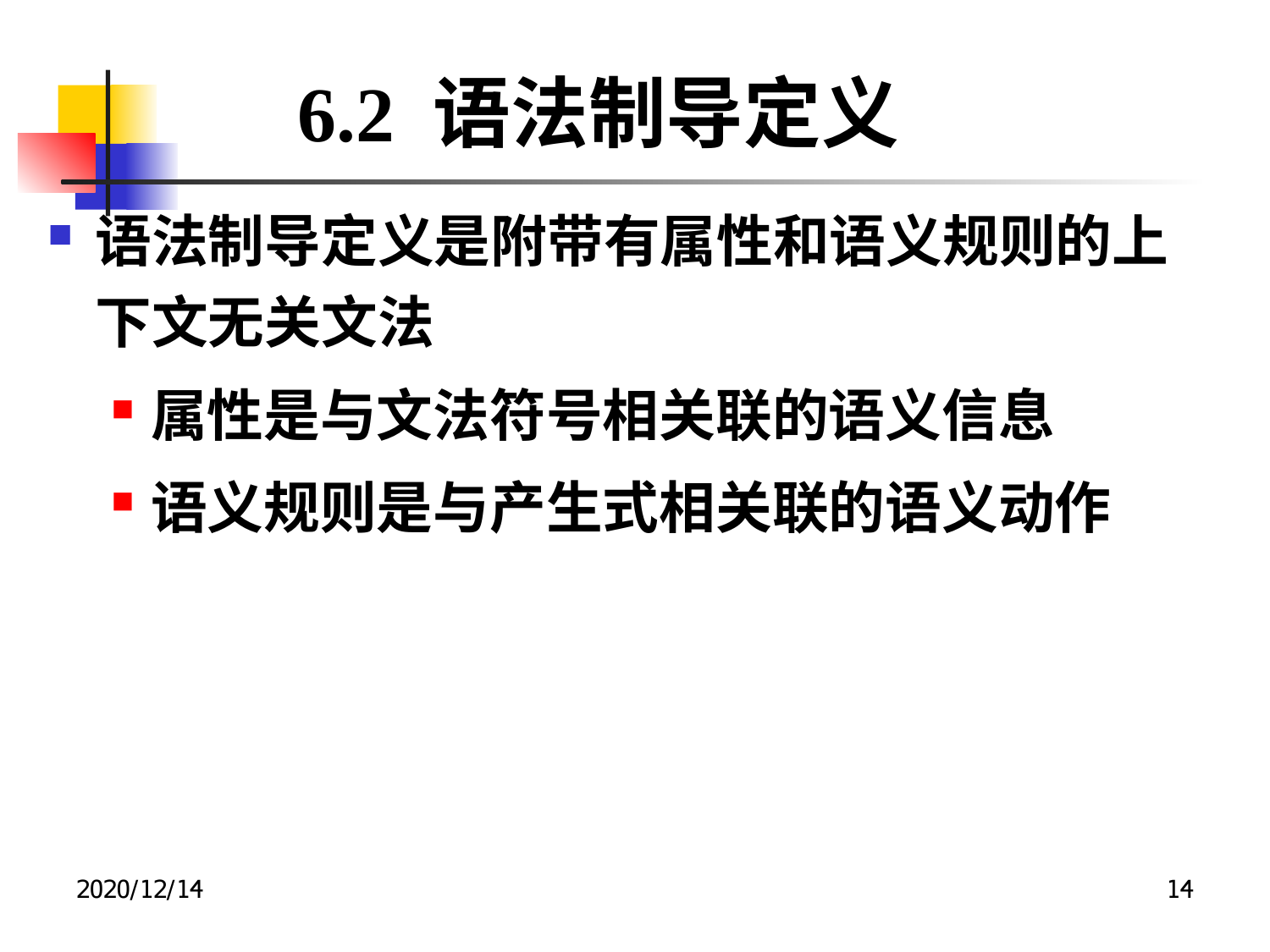

6.2 语法制导定义
语法制导定义是附带有属性和语义规则的上下文无关文法
属性是与文法符号相关联的语义信息
语义规则是与产生式相关联的语义动作
2020/12/14
14